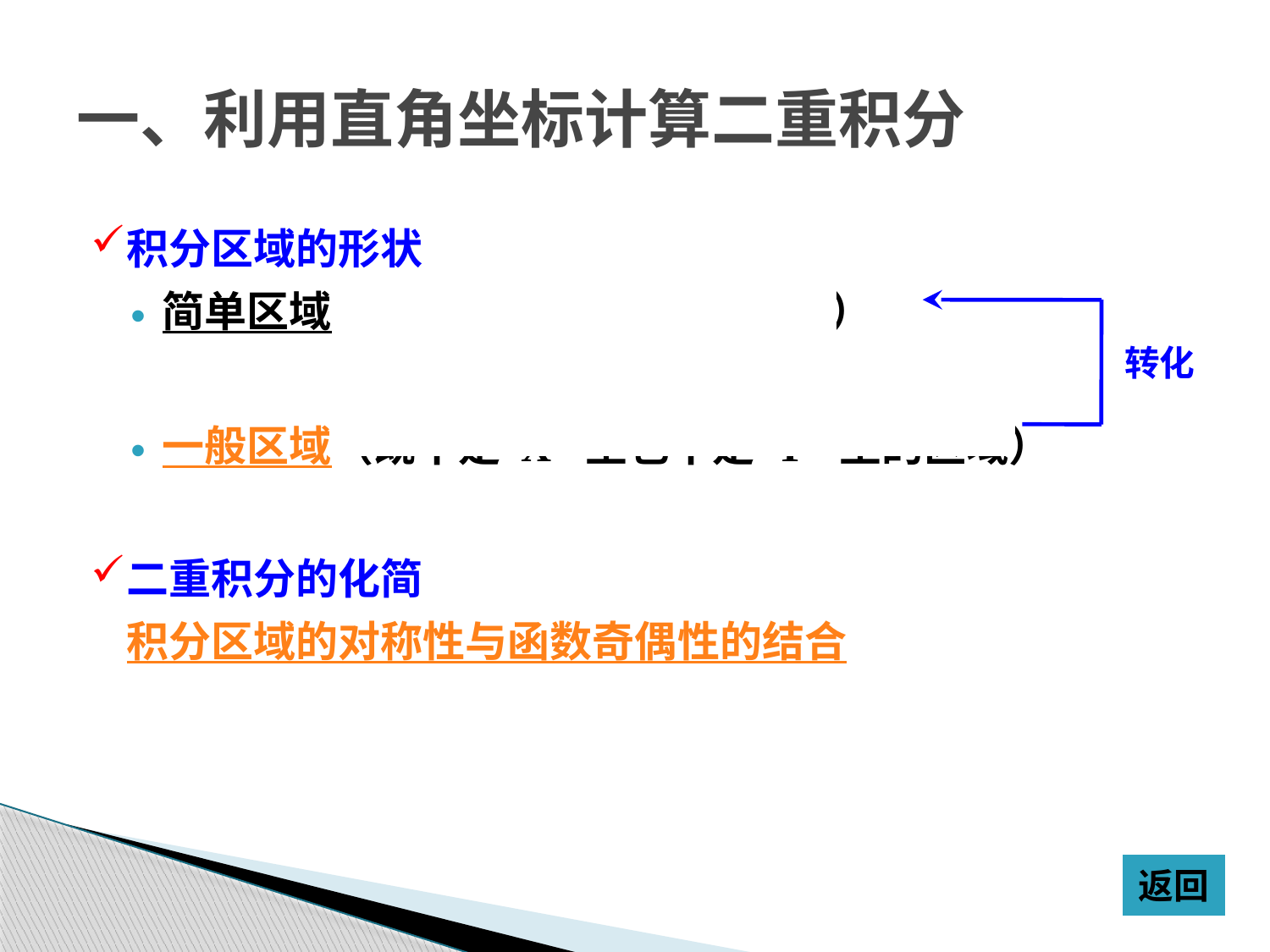

# 一、利用直角坐标计算二重积分
积分区域的形状
简单区域（X−型区域 、Y−型区域）

一般区域（既不是 X−型也不是 Y−型的区域）

二重积分的化简
	积分区域的对称性与函数奇偶性的结合

转化

返回